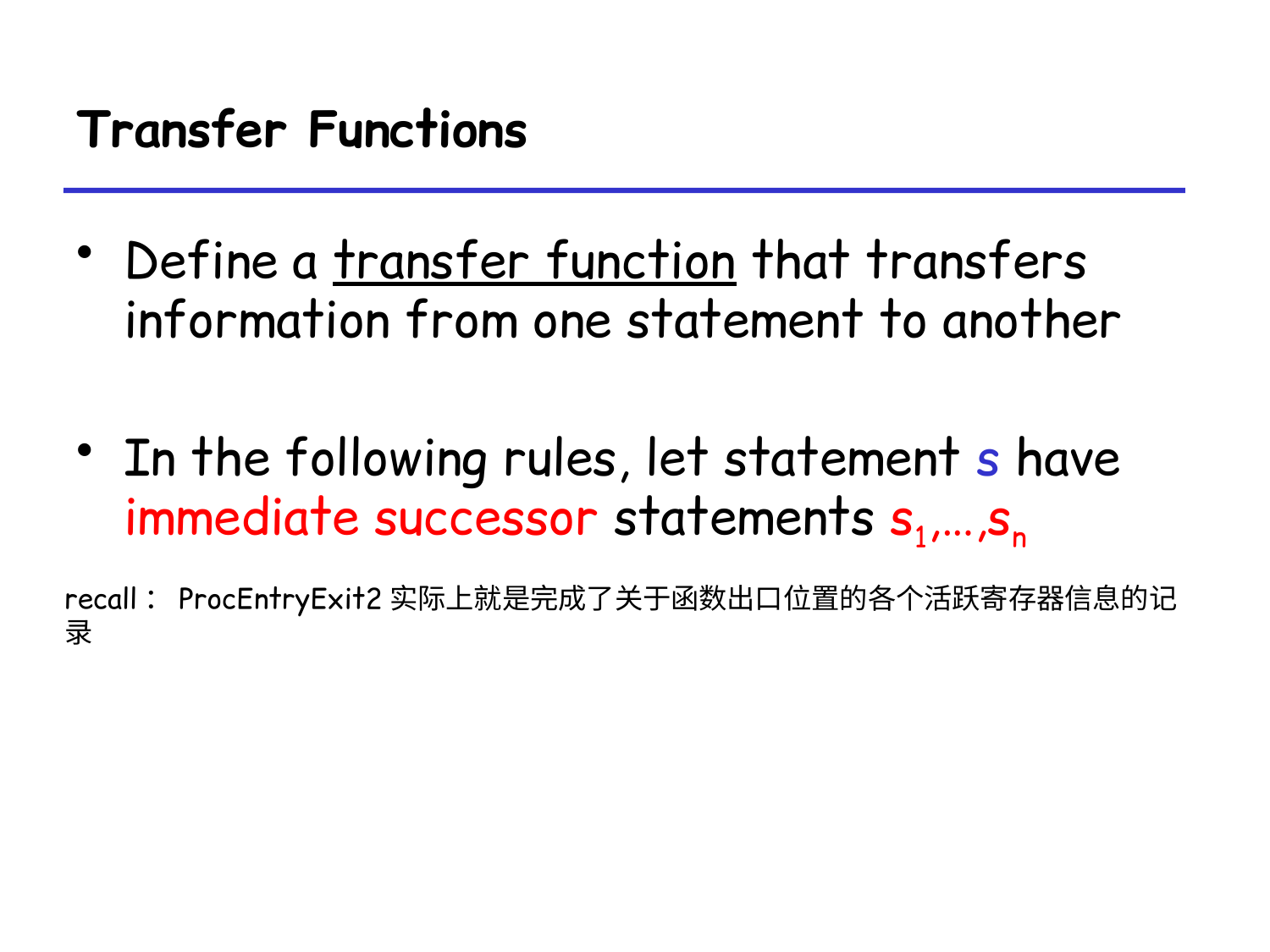

# Transfer Functions
Define a transfer function that transfers information from one statement to another

In the following rules, let statement s have immediate successor statements s1,…,sn
recall：ProcEntryExit2实际上就是完成了关于函数出口位置的各个活跃寄存器信息的记录

20